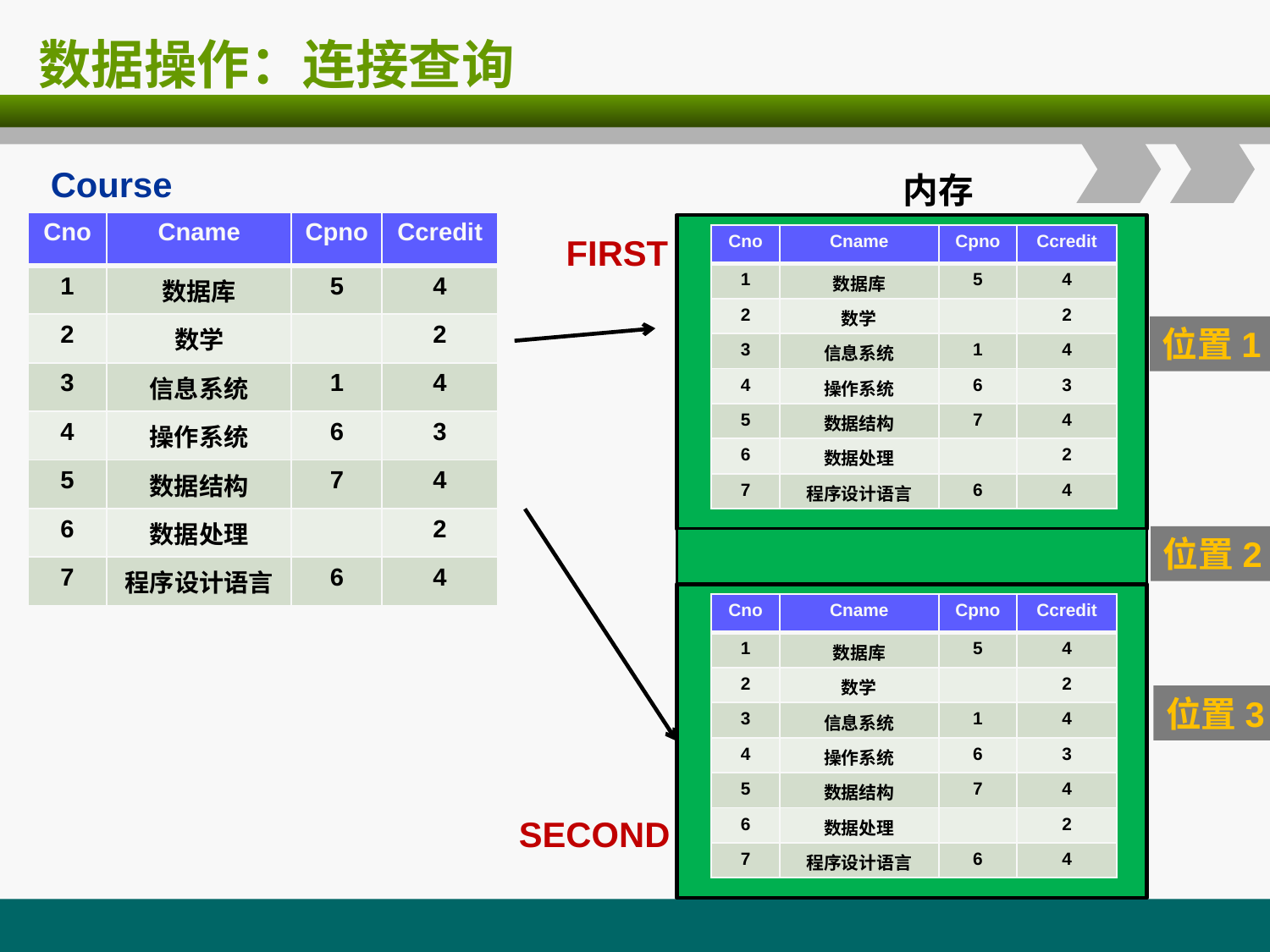

# 数据操作：连接查询
Course
内存
| Cno | Cname | Cpno | Ccredit |
| --- | --- | --- | --- |
| 1 | 数据库 | 5 | 4 |
| 2 | 数学 |  | 2 |
| 3 | 信息系统 | 1 | 4 |
| 4 | 操作系统 | 6 | 3 |
| 5 | 数据结构 | 7 | 4 |
| 6 | 数据处理 |  | 2 |
| 7 | 程序设计语言 | 6 | 4 |

FIRST
| Cno | Cname | Cpno | Ccredit |
| --- | --- | --- | --- |
| 1 | 数据库 | 5 | 4 |
| 2 | 数学 |  | 2 |
| 3 | 信息系统 | 1 | 4 |
| 4 | 操作系统 | 6 | 3 |
| 5 | 数据结构 | 7 | 4 |
| 6 | 数据处理 |  | 2 |
| 7 | 程序设计语言 | 6 | 4 |
位置1
位置2

| Cno | Cname | Cpno | Ccredit |
| --- | --- | --- | --- |
| 1 | 数据库 | 5 | 4 |
| 2 | 数学 |  | 2 |
| 3 | 信息系统 | 1 | 4 |
| 4 | 操作系统 | 6 | 3 |
| 5 | 数据结构 | 7 | 4 |
| 6 | 数据处理 |  | 2 |
| 7 | 程序设计语言 | 6 | 4 |
位置3
SECOND